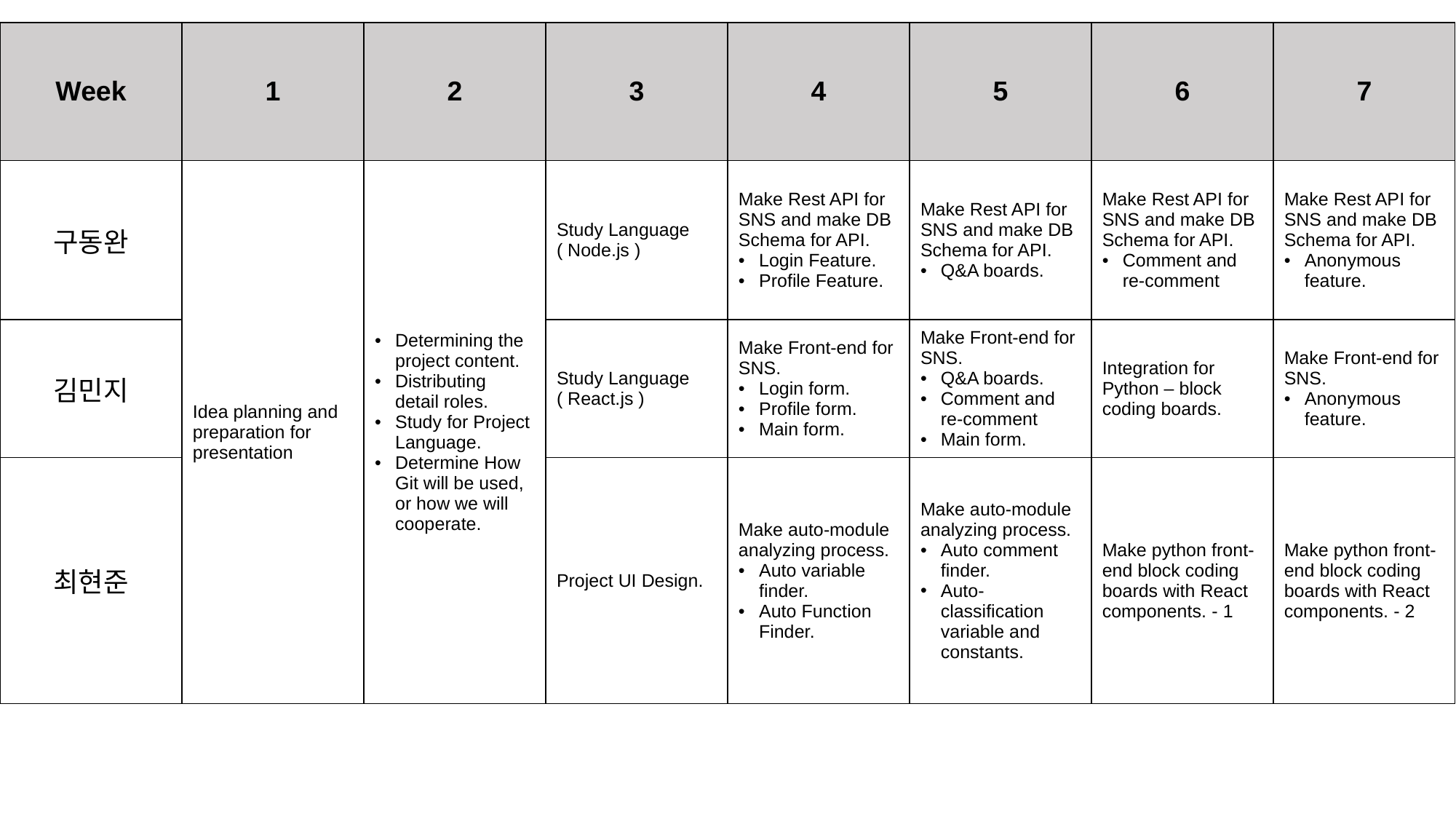

| Week | 1 | 2 | 3 | 4 | 5 | 6 | 7 |
| --- | --- | --- | --- | --- | --- | --- | --- |
| 구동완 | Idea planning and preparation for presentation | Determining the project content. Distributing detail roles. Study for Project Language. Determine How Git will be used, or how we will cooperate. | Study Language ( Node.js ) | Make Rest API for SNS and make DB Schema for API. Login Feature. Profile Feature. | Make Rest API for SNS and make DB Schema for API. Q&A boards. | Make Rest API for SNS and make DB Schema for API. Comment and re-comment | Make Rest API for SNS and make DB Schema for API. Anonymous feature. |
| 김민지 |  |  | Study Language ( React.js ) | Make Front-end for SNS. Login form. Profile form. Main form. | Make Front-end for SNS. Q&A boards. Comment and re-comment Main form. | Integration for Python – block coding boards. | Make Front-end for SNS. Anonymous feature. |
| 최현준 |  |  | Project UI Design. | Make auto-module analyzing process. Auto variable finder. Auto Function Finder. | Make auto-module analyzing process. Auto comment finder. Auto-classification variable and constants. | Make python front-end block coding boards with React components. - 1 | Make python front-end block coding boards with React components. - 2 |